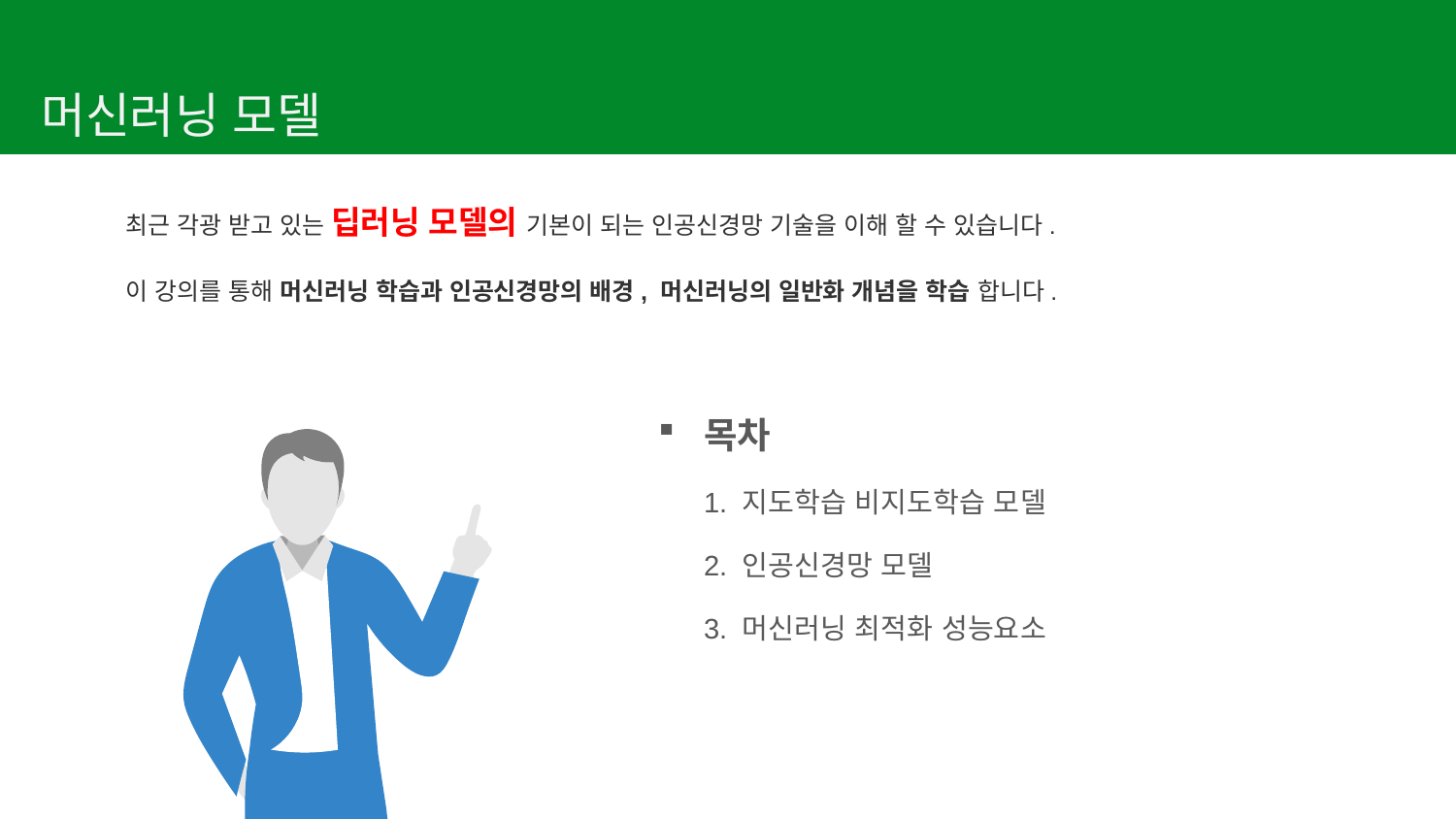

머신러닝 모델
최근 각광 받고 있는 딥러닝 모델의 기본이 되는 인공신경망 기술을 이해 할 수 있습니다.
이 강의를 통해 머신러닝 학습과 인공신경망의 배경, 머신러닝의 일반화 개념을 학습 합니다.
목차
1. 지도학습 비지도학습 모델
2. 인공신경망 모델
3. 머신러닝 최적화 성능요소